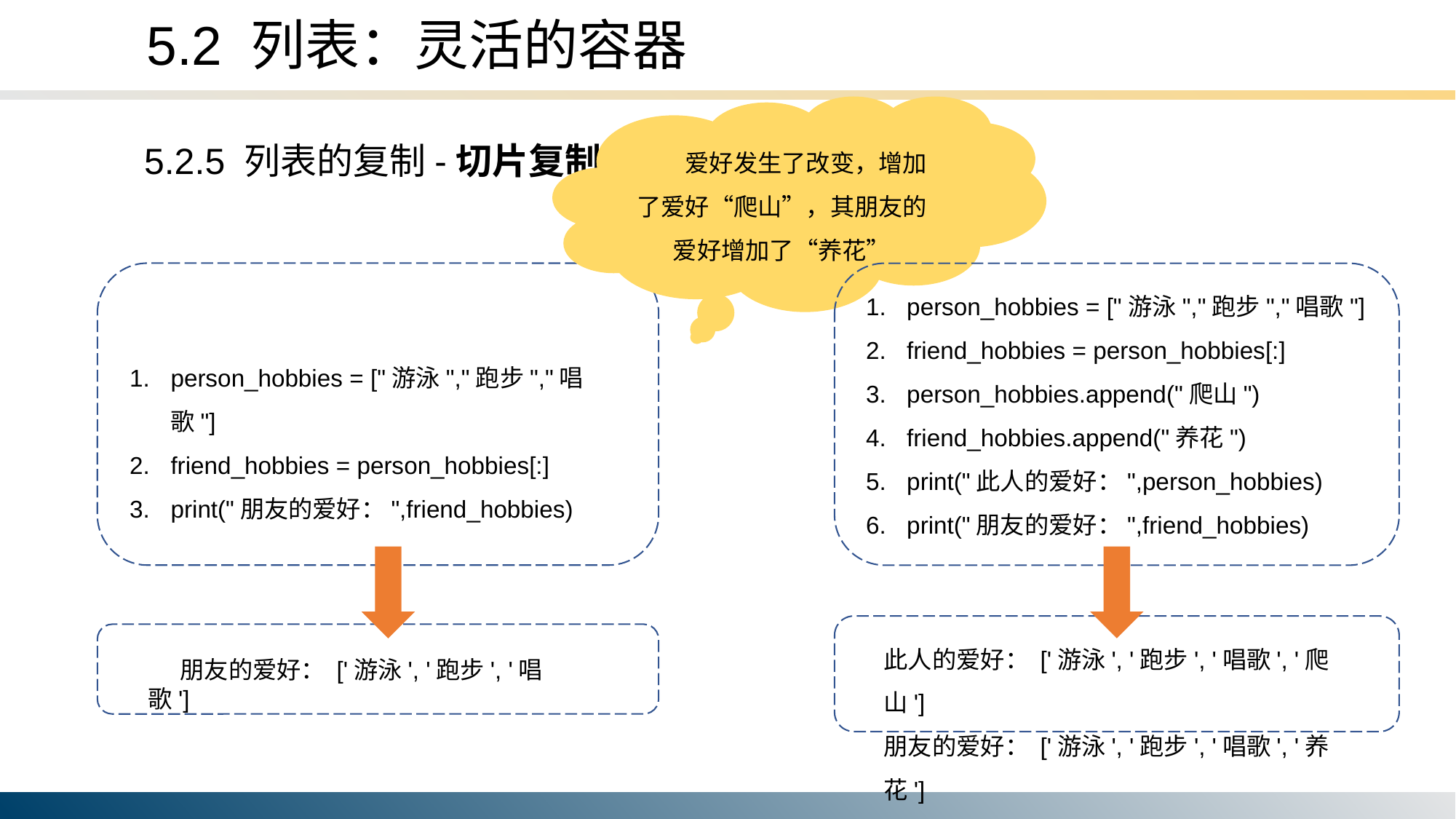

5.2 列表：灵活的容器
爱好发生了改变，增加了爱好“爬山”，其朋友的爱好增加了“养花”
5.2.5 列表的复制-切片复制

person_hobbies = ["游泳","跑步","唱歌"]
friend_hobbies = person_hobbies[:]
person_hobbies.append("爬山")
friend_hobbies.append("养花")
print("此人的爱好：",person_hobbies)
print("朋友的爱好：",friend_hobbies)
person_hobbies = ["游泳","跑步","唱歌"]
friend_hobbies = person_hobbies[:]
print("朋友的爱好：",friend_hobbies)

此人的爱好： ['游泳', '跑步', '唱歌', '爬山']
朋友的爱好： ['游泳', '跑步', '唱歌', '养花']
朋友的爱好： ['游泳', '跑步', '唱歌']